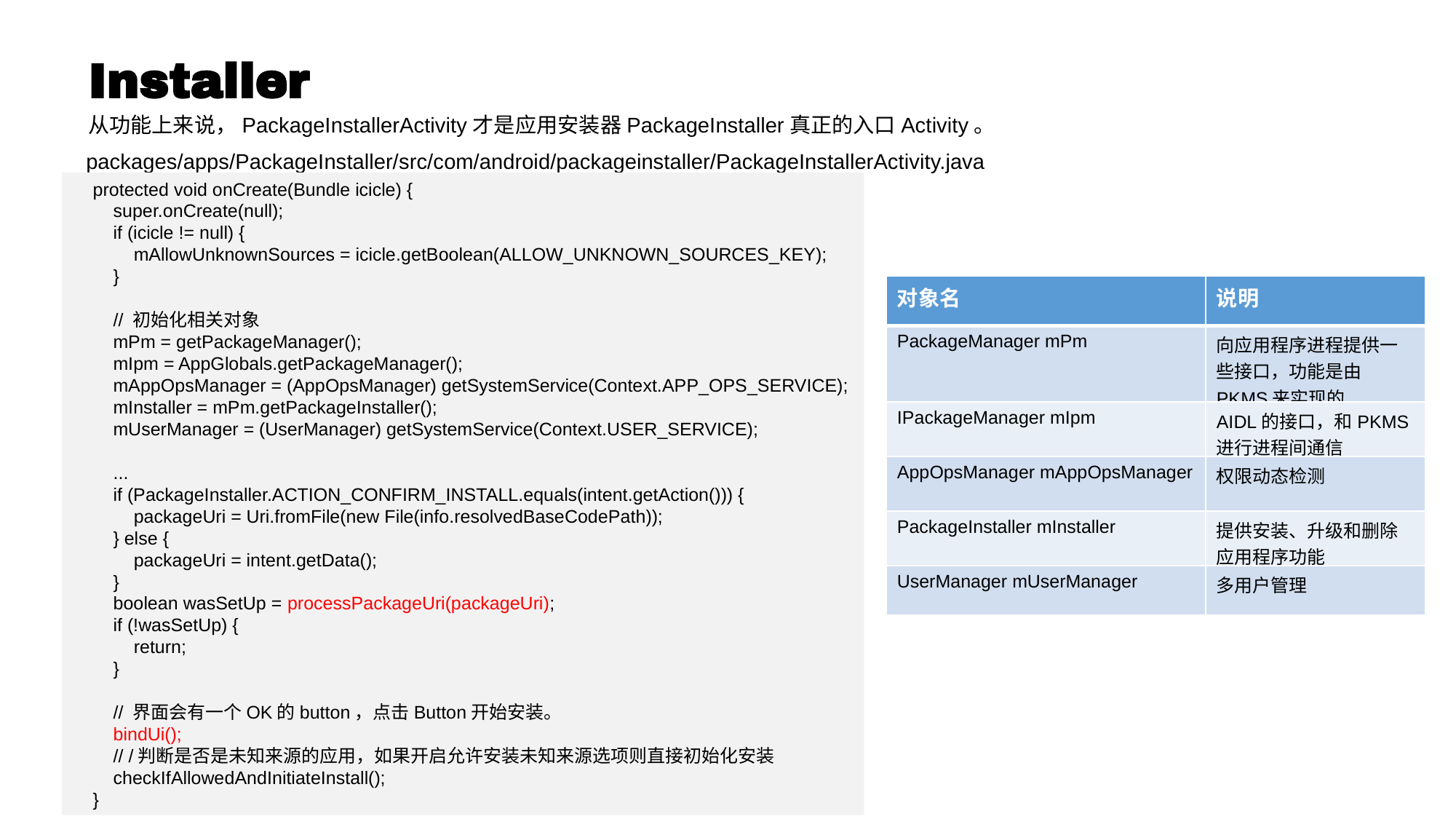

# Installer
从功能上来说，PackageInstallerActivity才是应用安装器PackageInstaller真正的入口Activity。
packages/apps/PackageInstaller/src/com/android/packageinstaller/PackageInstallerActivity.java
    protected void onCreate(Bundle icicle) {
        super.onCreate(null);
        if (icicle != null) {
            mAllowUnknownSources = icicle.getBoolean(ALLOW_UNKNOWN_SOURCES_KEY);
        }

        // 初始化相关对象
        mPm = getPackageManager();
        mIpm = AppGlobals.getPackageManager();
        mAppOpsManager = (AppOpsManager) getSystemService(Context.APP_OPS_SERVICE);
        mInstaller = mPm.getPackageInstaller();
        mUserManager = (UserManager) getSystemService(Context.USER_SERVICE);

        ...
        if (PackageInstaller.ACTION_CONFIRM_INSTALL.equals(intent.getAction())) {
            packageUri = Uri.fromFile(new File(info.resolvedBaseCodePath));
        } else {
            packageUri = intent.getData();
        }
        boolean wasSetUp = processPackageUri(packageUri);
        if (!wasSetUp) {
            return;
        }

        // 界面会有一个OK的button，点击Button开始安装。
        bindUi();
        // /判断是否是未知来源的应用，如果开启允许安装未知来源选项则直接初始化安装
        checkIfAllowedAndInitiateInstall();
    }
| 对象名 | 说明 |
| --- | --- |
| PackageManager mPm | 向应用程序进程提供一些接口，功能是由PKMS来实现的 |
| IPackageManager mIpm | AIDL的接口，和PKMS进行进程间通信 |
| AppOpsManager mAppOpsManager | 权限动态检测 |
| PackageInstaller mInstaller | 提供安装、升级和删除应用程序功能 |
| UserManager mUserManager | 多用户管理 |